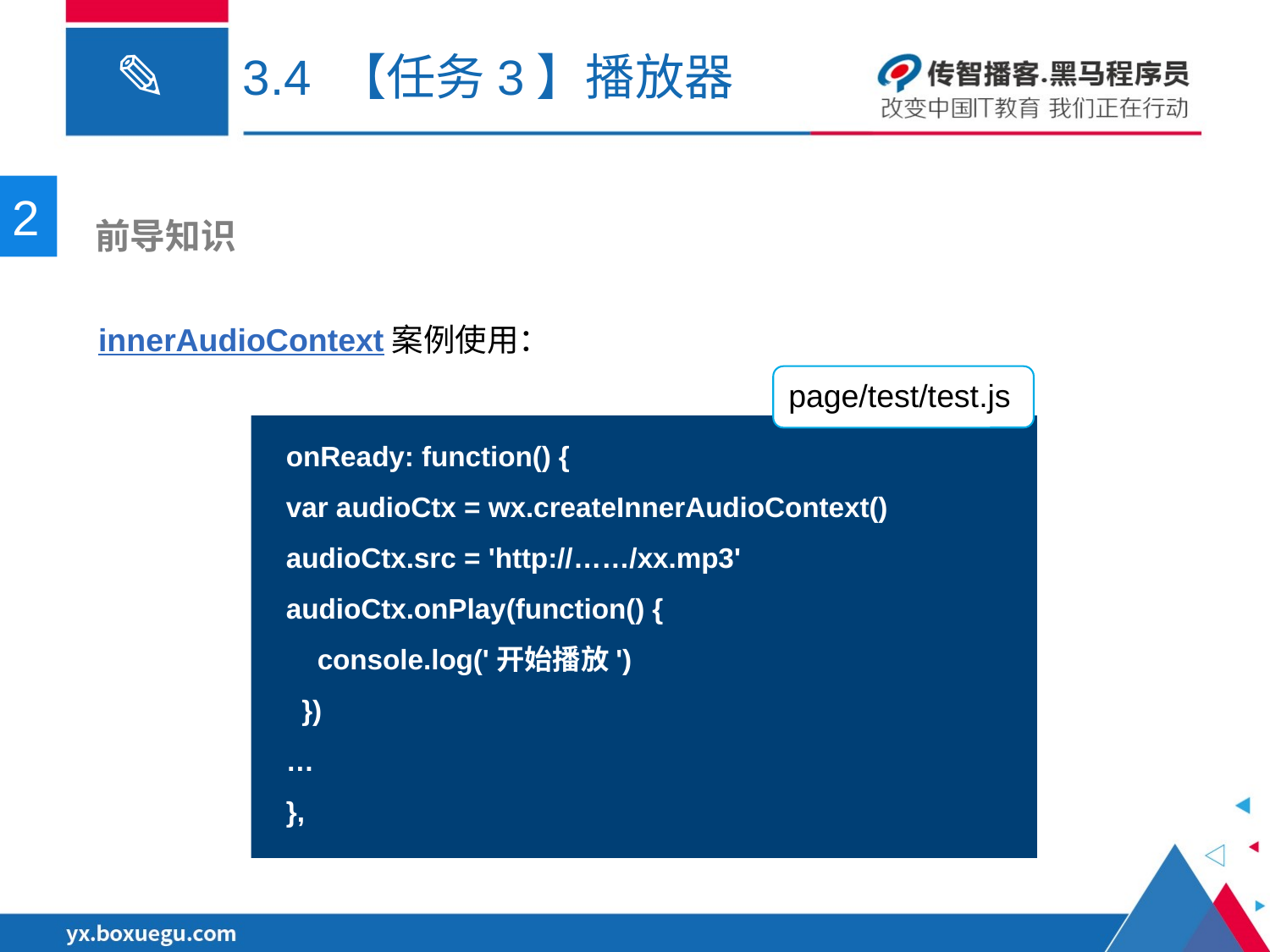

# 3.4 【任务3】播放器

2
  前导知识
innerAudioContext案例使用：
page/test/test.js

onReady: function() {
var audioCtx = wx.createInnerAudioContext()
audioCtx.src = 'http://……/xx.mp3'
audioCtx.onPlay(function() {
    console.log('开始播放')
  })
…
},